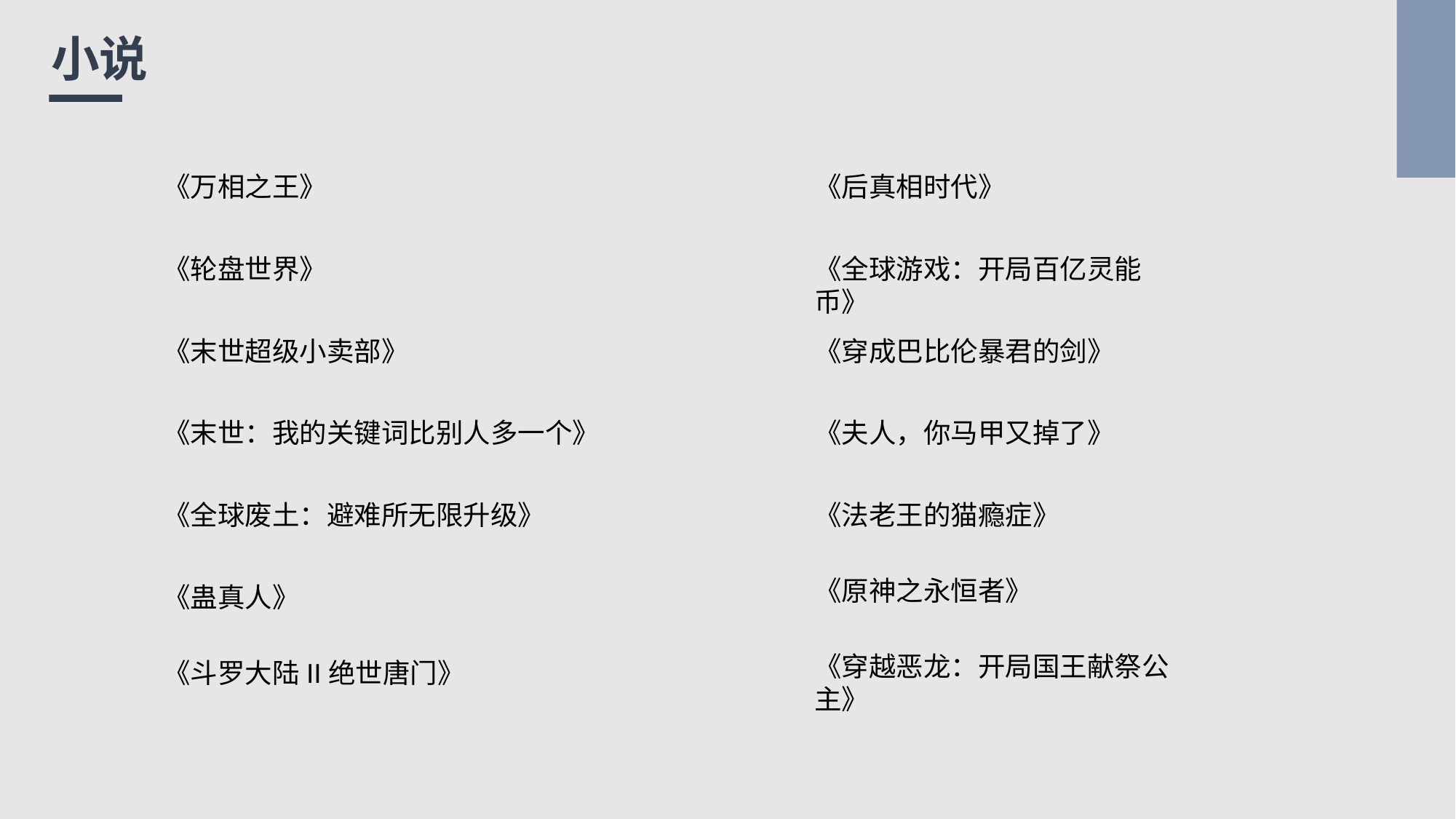

# 小说
《万相之王》
《后真相时代》
《轮盘世界》
《全球游戏：开局百亿灵能币》
《穿成巴比伦暴君的剑》
《末世超级小卖部》
《夫人，你马甲又掉了》
《末世：我的关键词比别人多一个》
《法老王的猫瘾症》
《全球废土：避难所无限升级》
《原神之永恒者》
《蛊真人》
《穿越恶龙：开局国王献祭公主》
《斗罗大陆II绝世唐门》